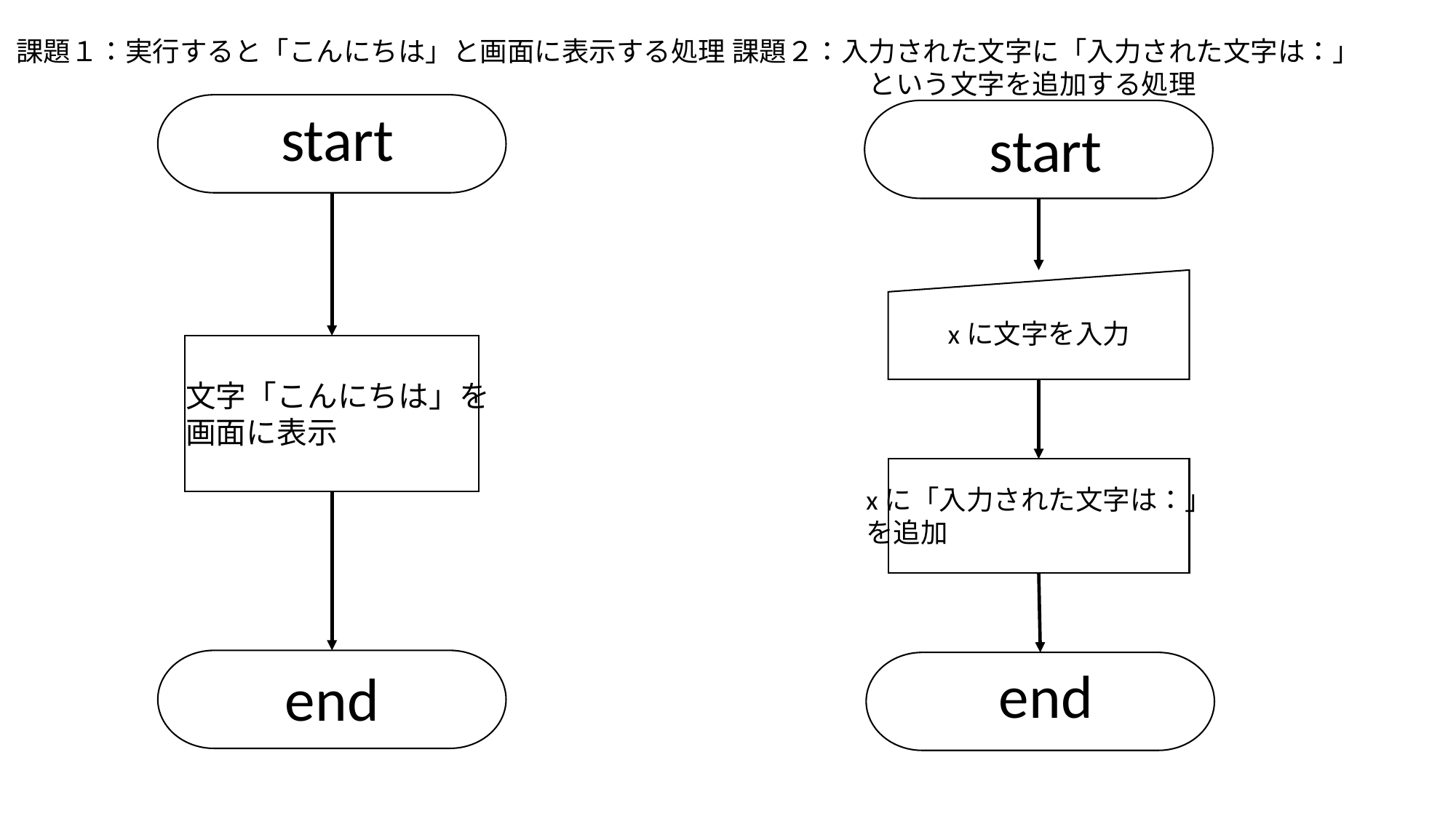

課題２：入力された文字に「入力された文字は：」
　　　　　という文字を追加する処理
課題１：実行すると「こんにちは」と画面に表示する処理

# start
start

xに文字を入力

文字「こんにちは」を
画面に表示

xに「入力された文字は：」
を追加

end
end